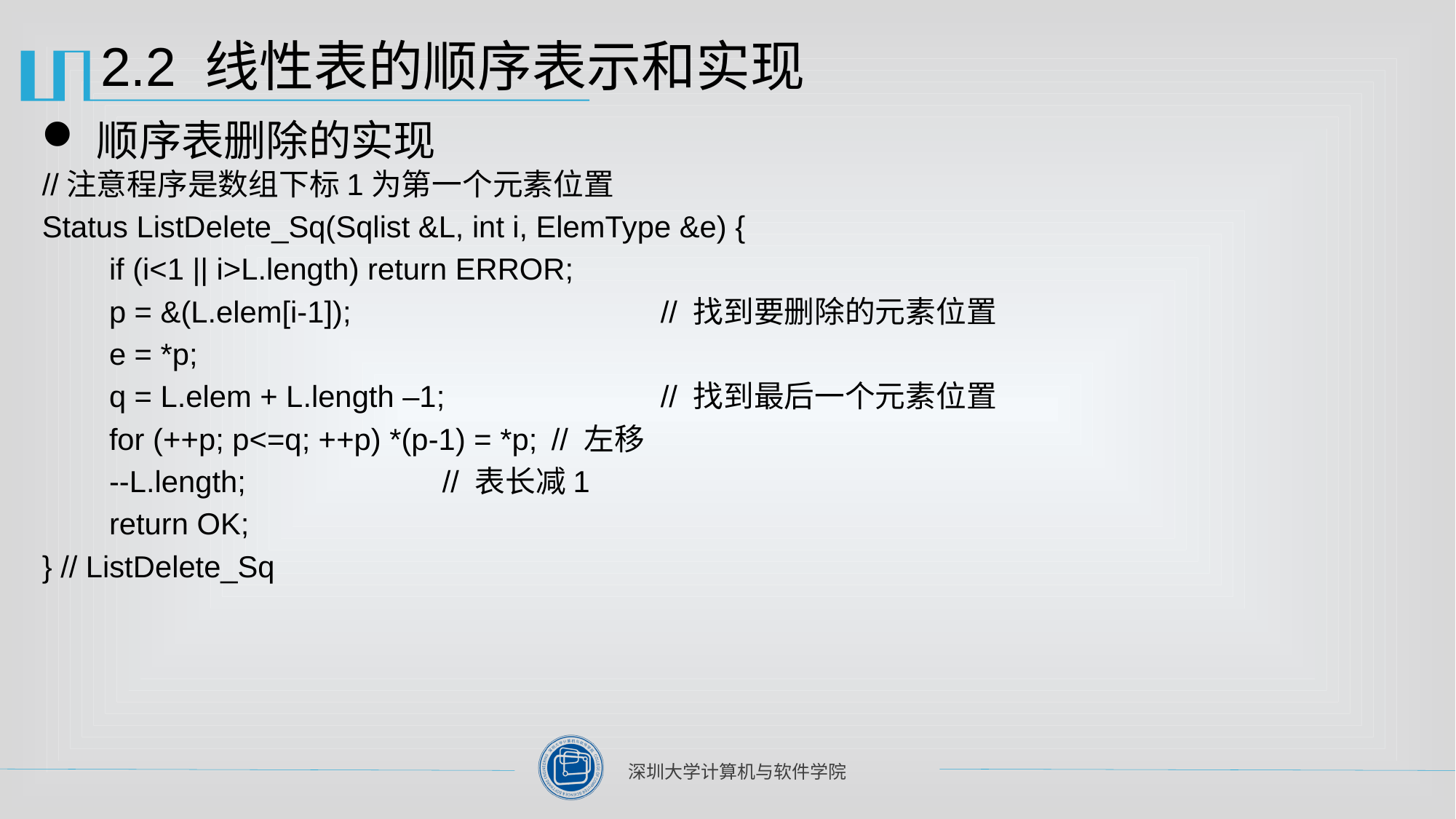

# 2.2 线性表的顺序表示和实现
顺序表删除的实现
//注意程序是数组下标1为第一个元素位置
Status ListDelete_Sq(Sqlist &L, int i, ElemType &e) {
        if (i<1 || i>L.length) return ERROR;
        p = &(L.elem[i-1]);			// 找到要删除的元素位置
        e = *p;
        q = L.elem + L.length –1;		// 找到最后一个元素位置
        for (++p; p<=q; ++p) *(p-1) = *p;	// 左移
        --L.length;		// 表长减1
        return OK;
} // ListDelete_Sq

19